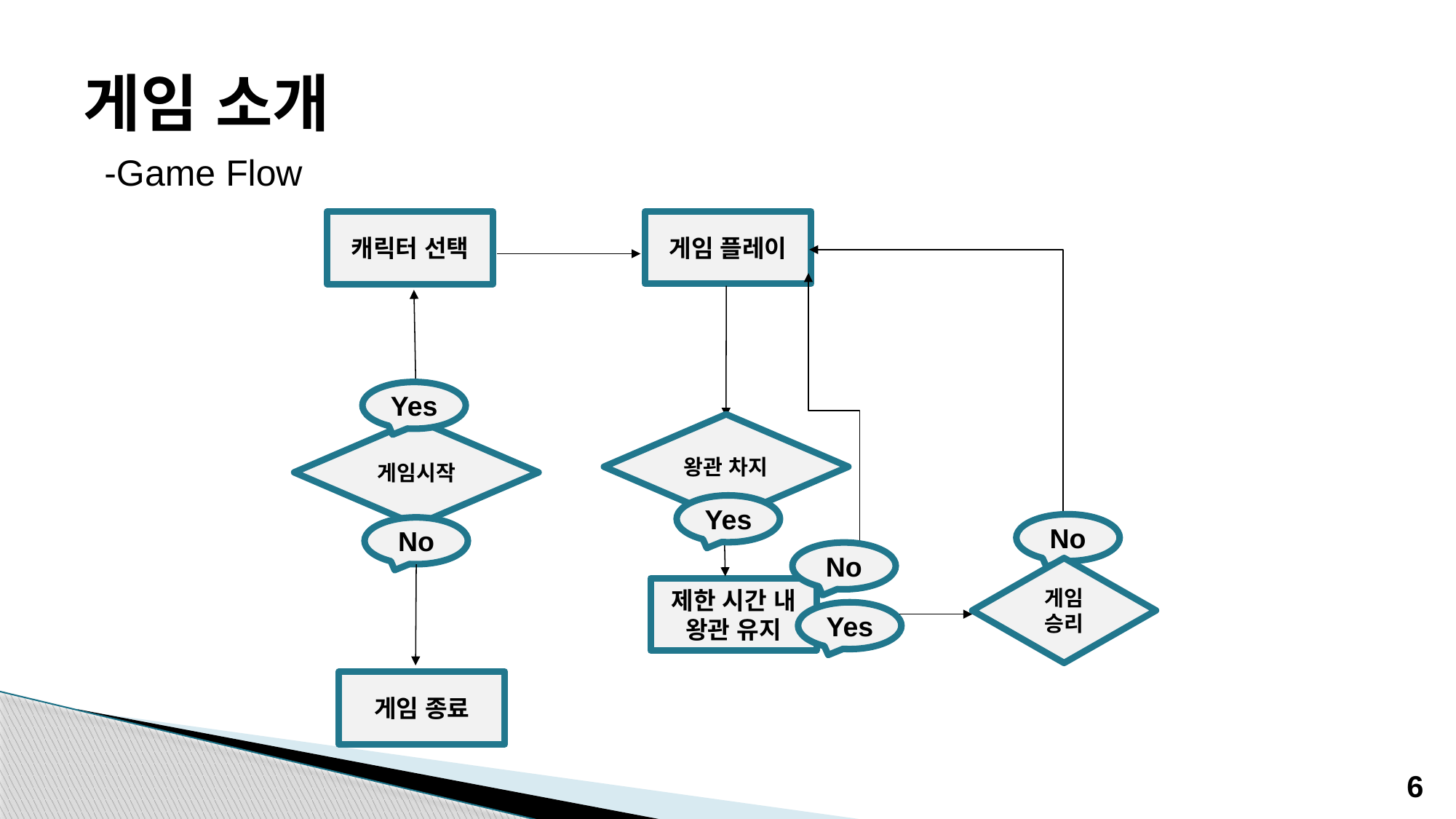

# 게임 소개
-Game Flow
게임 플레이
캐릭터 선택
Yes
왕관 차지
게임시작
Yes
No
No
No
게임 승리
제한 시간 내 왕관 유지
Yes
게임 종료
6